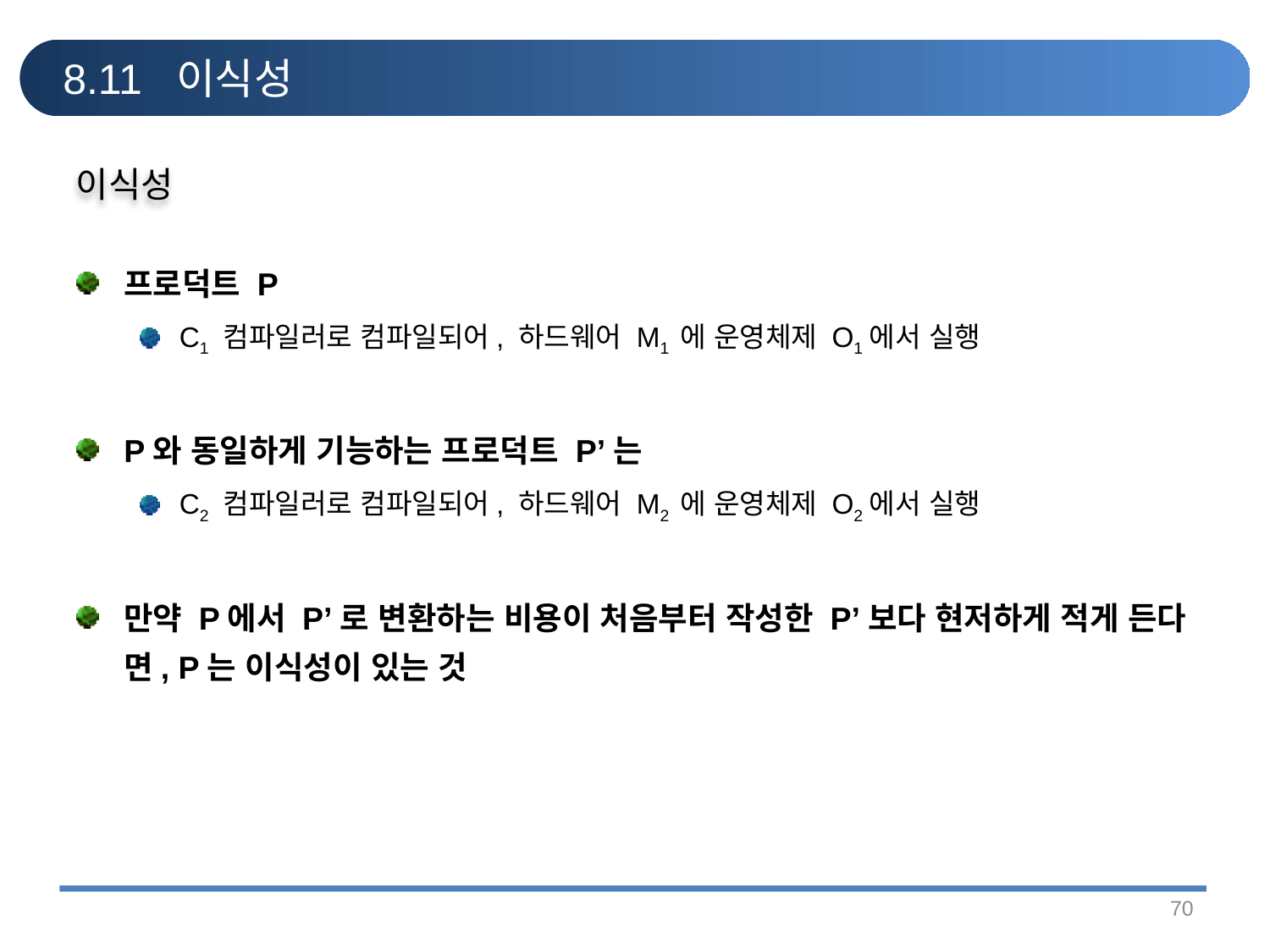

# 8.11  이식성
이식성
프로덕트 P
C1 컴파일러로 컴파일되어, 하드웨어 M1 에 운영체제 O1에서 실행

P와 동일하게 기능하는 프로덕트 P’는
C2 컴파일러로 컴파일되어, 하드웨어 M2 에 운영체제 O2에서 실행

만약 P에서 P’로 변환하는 비용이 처음부터 작성한 P’보다 현저하게 적게 든다면, P는 이식성이 있는 것

70